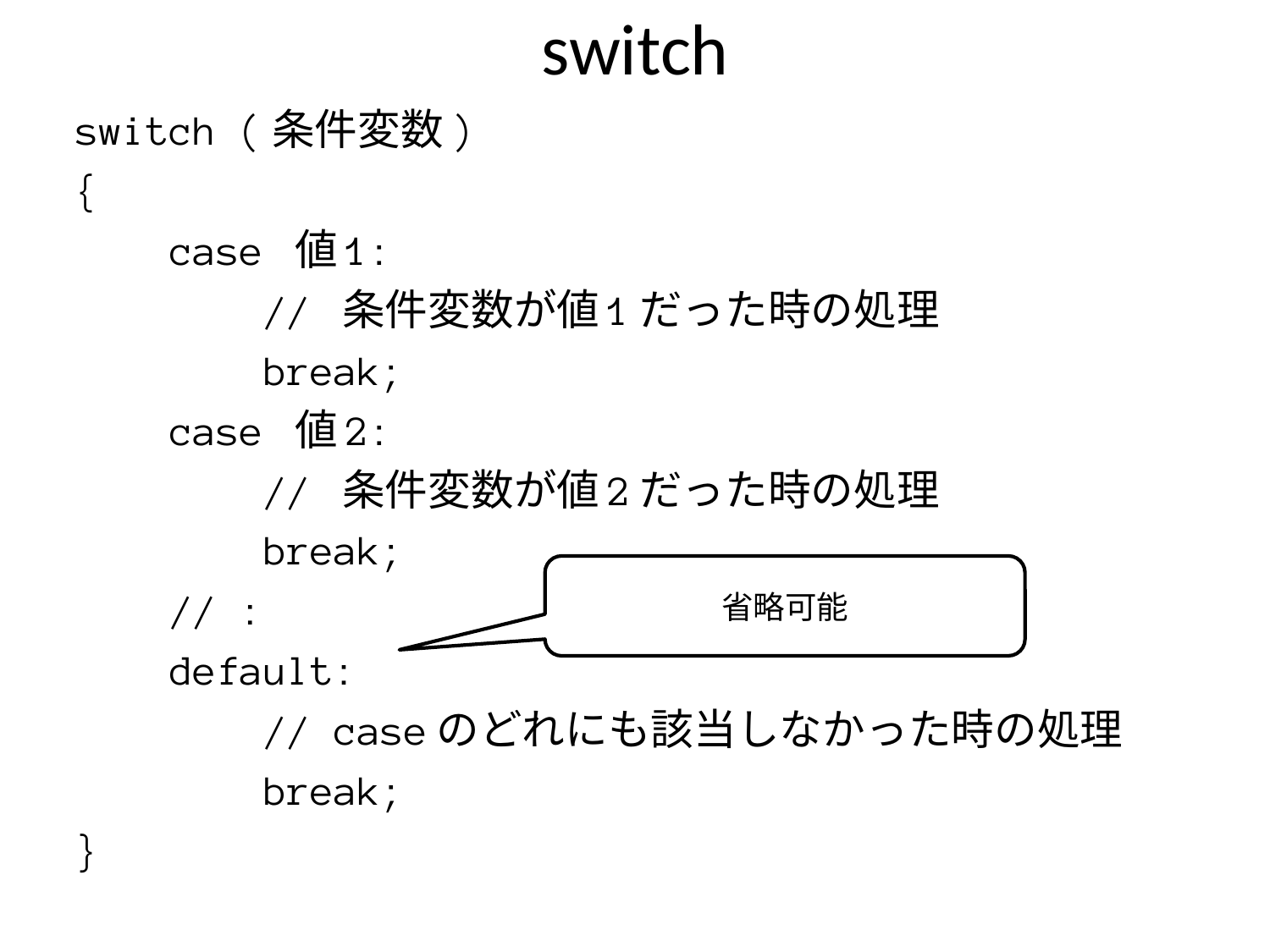

# switch
switch (条件変数)
{
    case 値1:
        // 条件変数が値1だった時の処理
        break;
    case 値2:
        // 条件変数が値2だった時の処理
        break;
    // :
    default:
        // caseのどれにも該当しなかった時の処理
        break;
}
省略可能